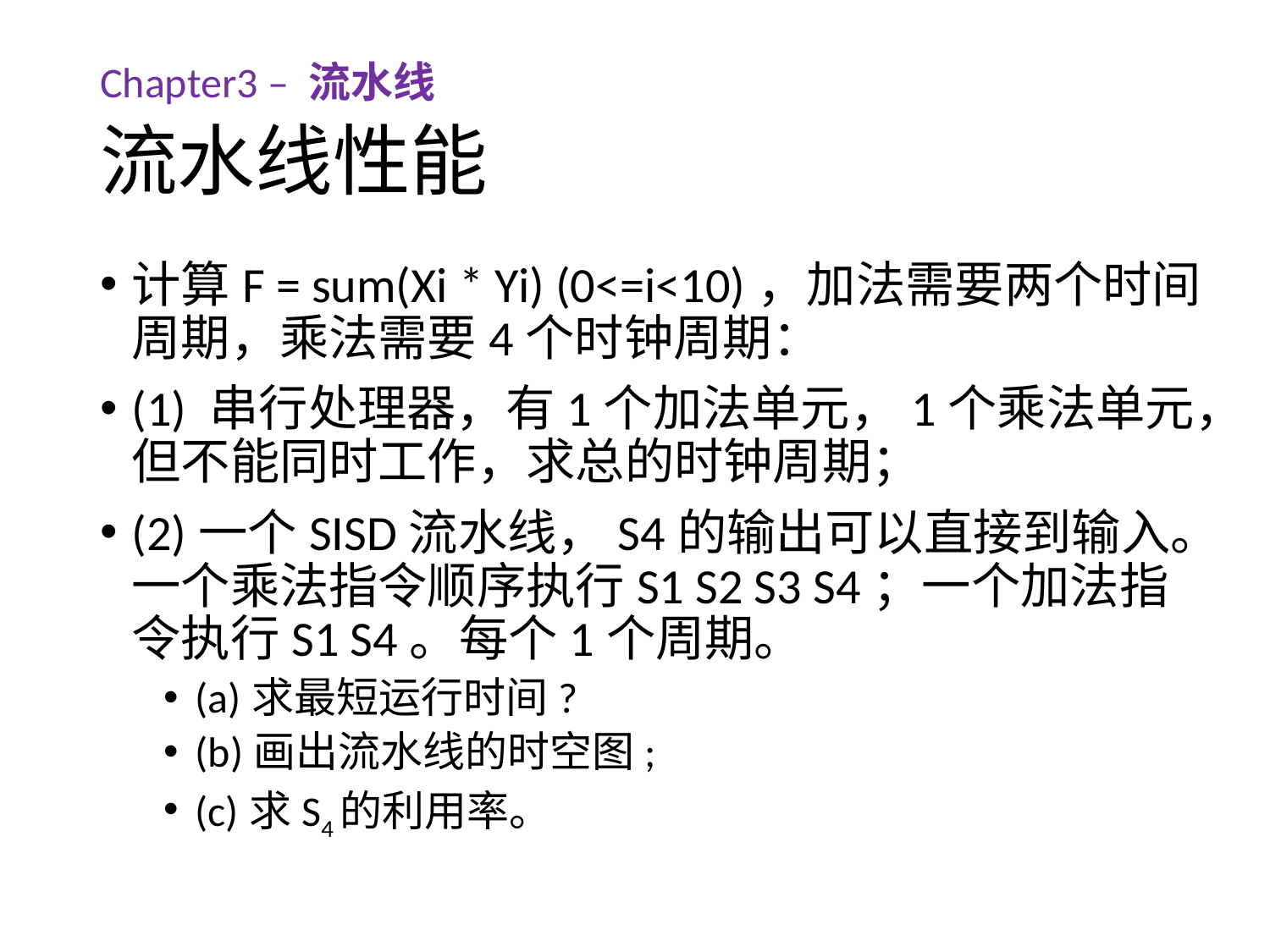

Chapter3 – 流水线
# 流水线性能
计算F = sum(Xi * Yi) (0<=i<10)，加法需要两个时间周期，乘法需要4个时钟周期：
(1) 串行处理器，有1个加法单元，1个乘法单元，但不能同时工作，求总的时钟周期；
(2)一个SISD流水线，S4的输出可以直接到输入。一个乘法指令顺序执行S1 S2 S3 S4；一个加法指令执行S1 S4。每个1个周期。
(a)求最短运行时间?
(b)画出流水线的时空图;
(c)求S4的利用率。